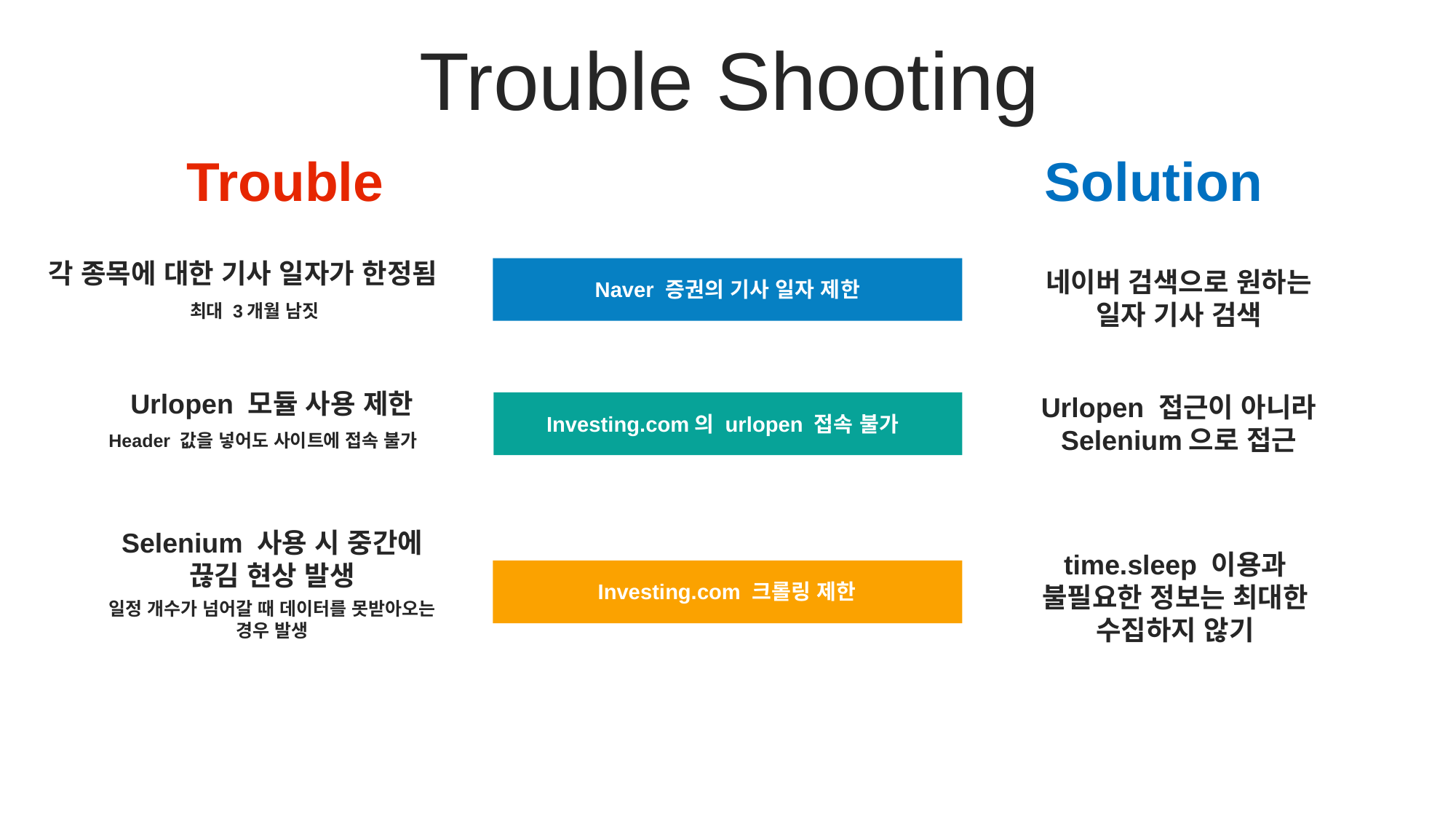

Trouble Shooting
Trouble
Solution
각 종목에 대한 기사 일자가 한정됨
최대 3개월 남짓

Naver 증권의 기사 일자 제한
네이버 검색으로 원하는 일자 기사 검색
Urlopen 모듈 사용 제한
Header 값을 넣어도 사이트에 접속 불가
Urlopen 접근이 아니라 Selenium으로 접근

Investing.com의 urlopen 접속 불가
Selenium 사용 시 중간에 끊김 현상 발생
일정 개수가 넘어갈 때 데이터를 못받아오는 경우 발생
time.sleep 이용과
불필요한 정보는 최대한 수집하지 않기

Investing.com 크롤링 제한
PPT